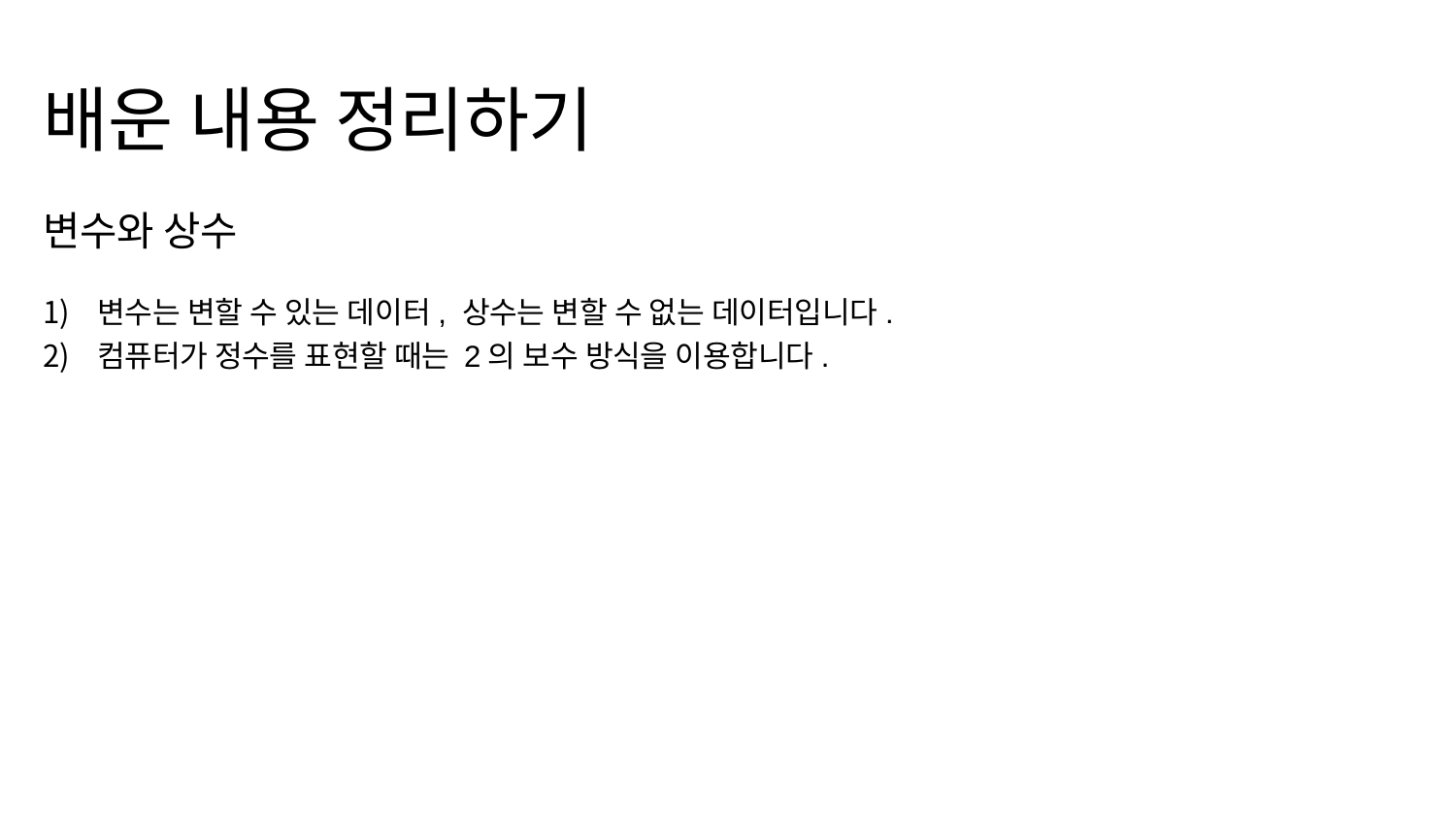

# 배운 내용 정리하기
변수와 상수

변수는 변할 수 있는 데이터, 상수는 변할 수 없는 데이터입니다.
컴퓨터가 정수를 표현할 때는 2의 보수 방식을 이용합니다.